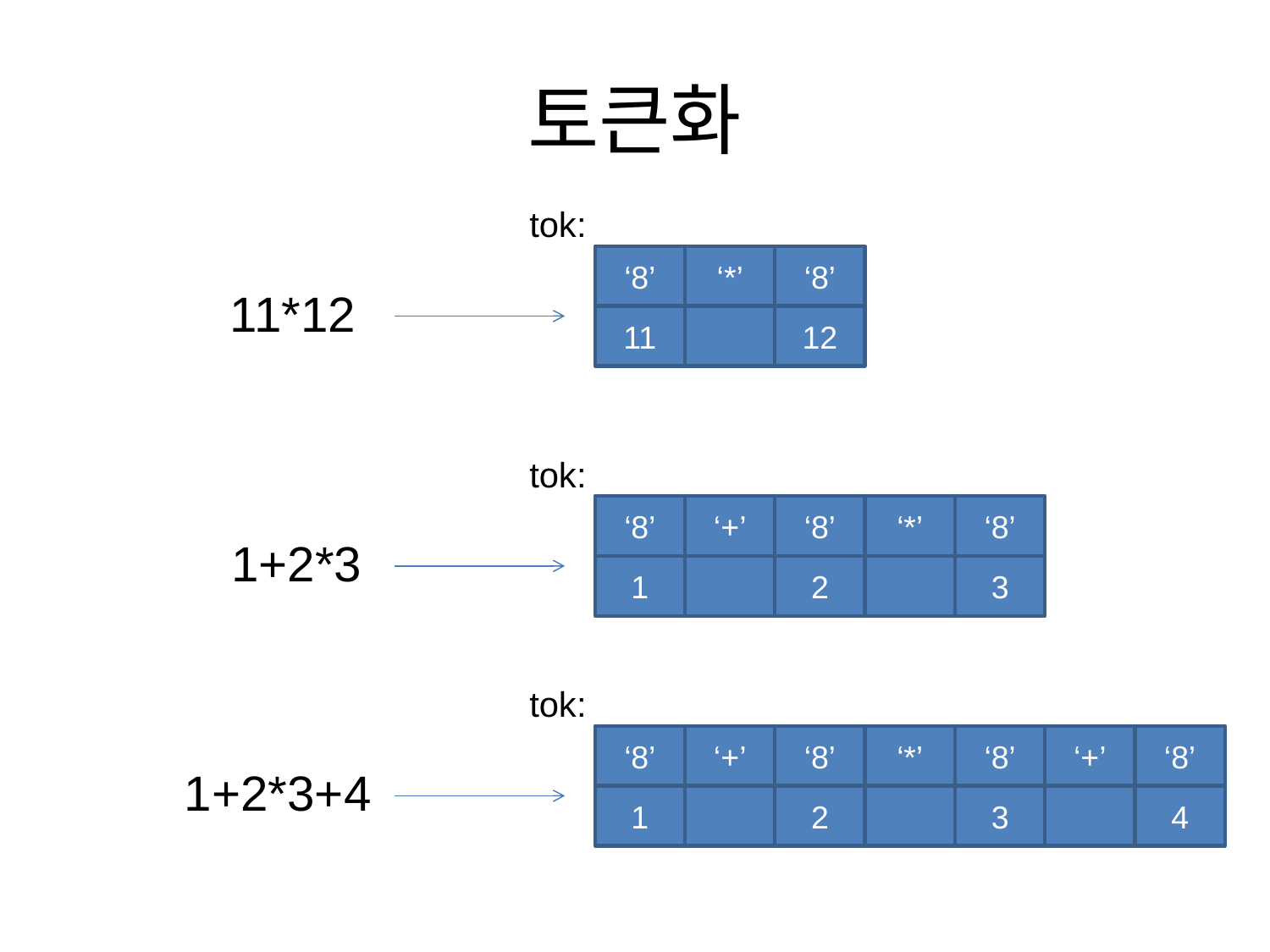

# 토큰화
tok:
‘8’
‘*’
‘8’
11*12
11

12
tok:
‘8’
‘+’
‘8’
‘*’
‘8’
1+2*3
1

2

3
tok:
‘8’
‘+’
‘8’
‘*’
‘8’
‘+’
‘8’
1+2*3+4
1

2

3

4